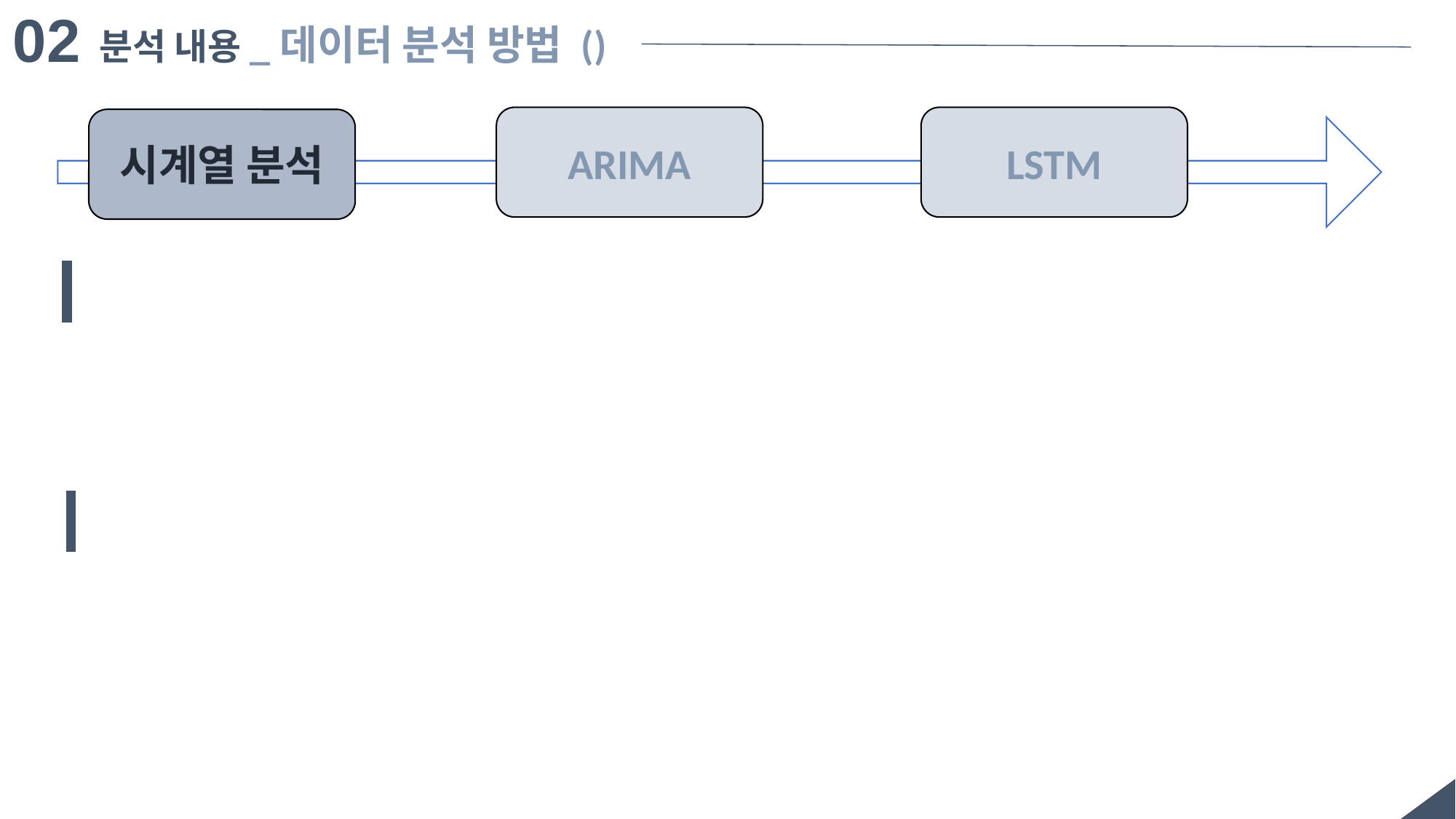

02
분석 내용_데이터 분석 방법 ()
ARIMA
LSTM
시계열 분석